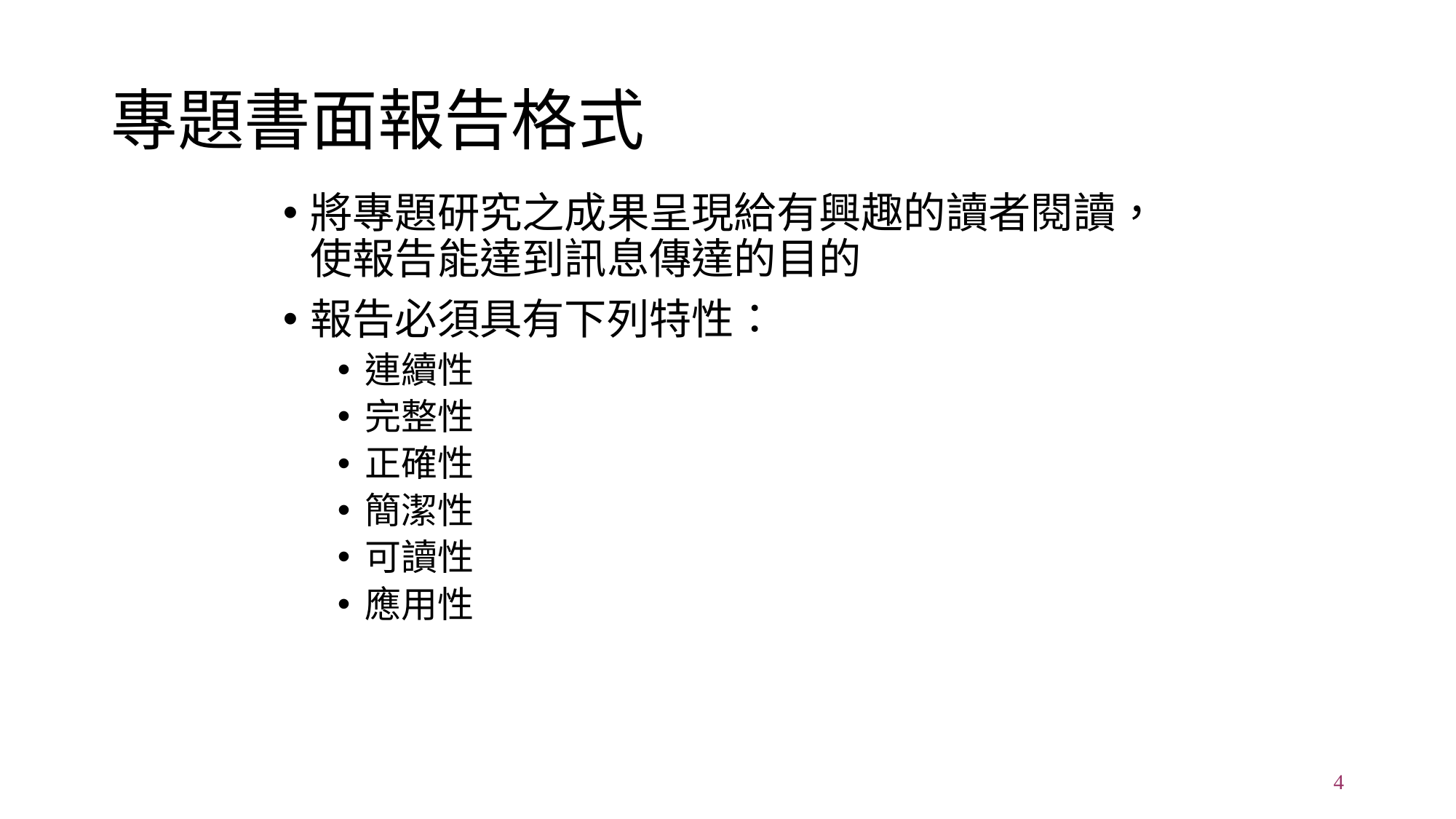

# 專題書面報告格式
將專題研究之成果呈現給有興趣的讀者閱讀，使報告能達到訊息傳達的目的
報告必須具有下列特性：
連續性
完整性
正確性
簡潔性
可讀性
應用性
4